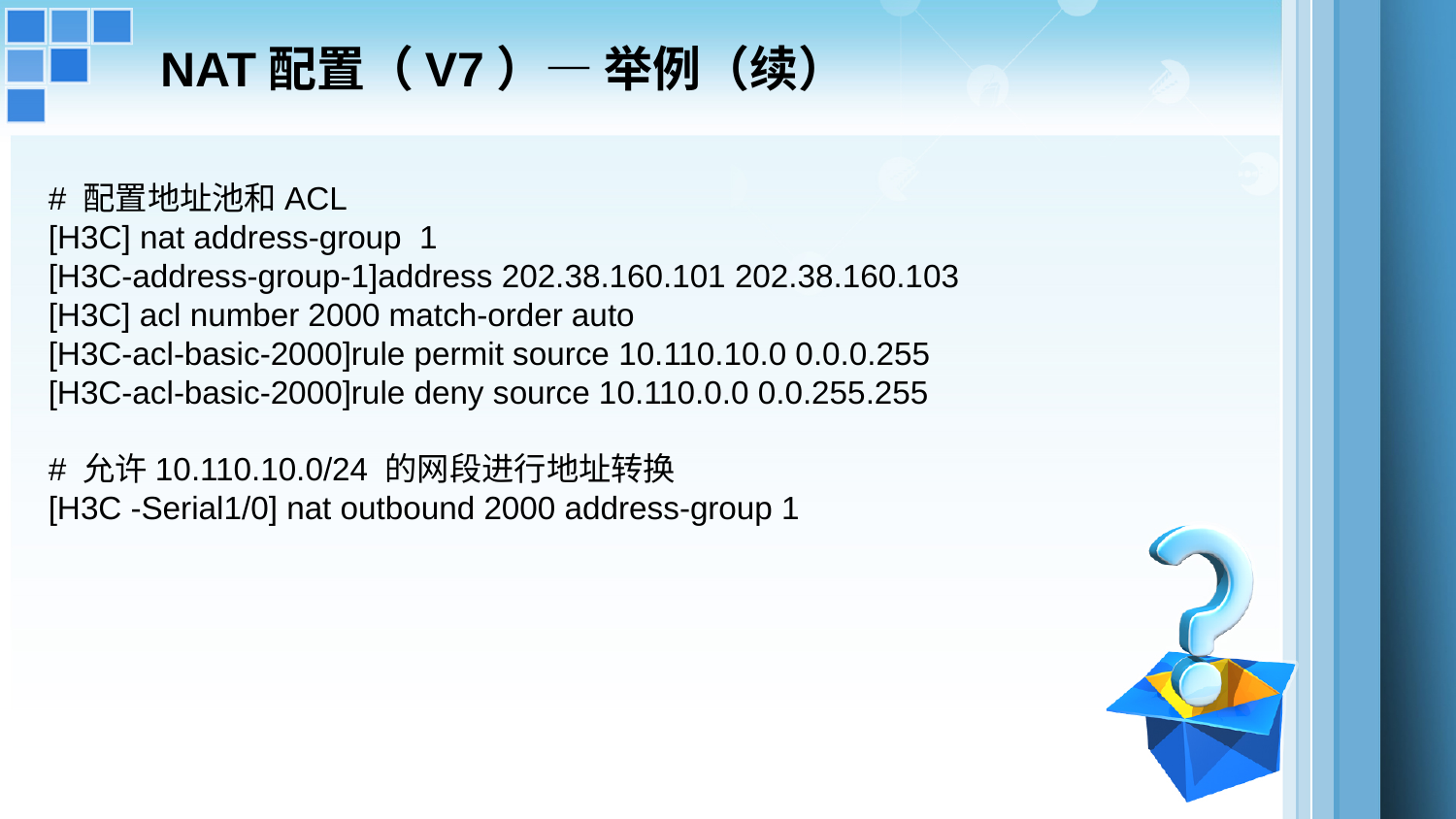

# NAT配置（V7）— 举例（续）
# 配置地址池和ACL
[H3C] nat address-group  1
[H3C-address-group-1]address 202.38.160.101 202.38.160.103
[H3C] acl number 2000 match-order auto
[H3C-acl-basic-2000]rule permit source 10.110.10.0 0.0.0.255
[H3C-acl-basic-2000]rule deny source 10.110.0.0 0.0.255.255

# 允许10.110.10.0/24 的网段进行地址转换
[H3C -Serial1/0] nat outbound 2000 address-group 1